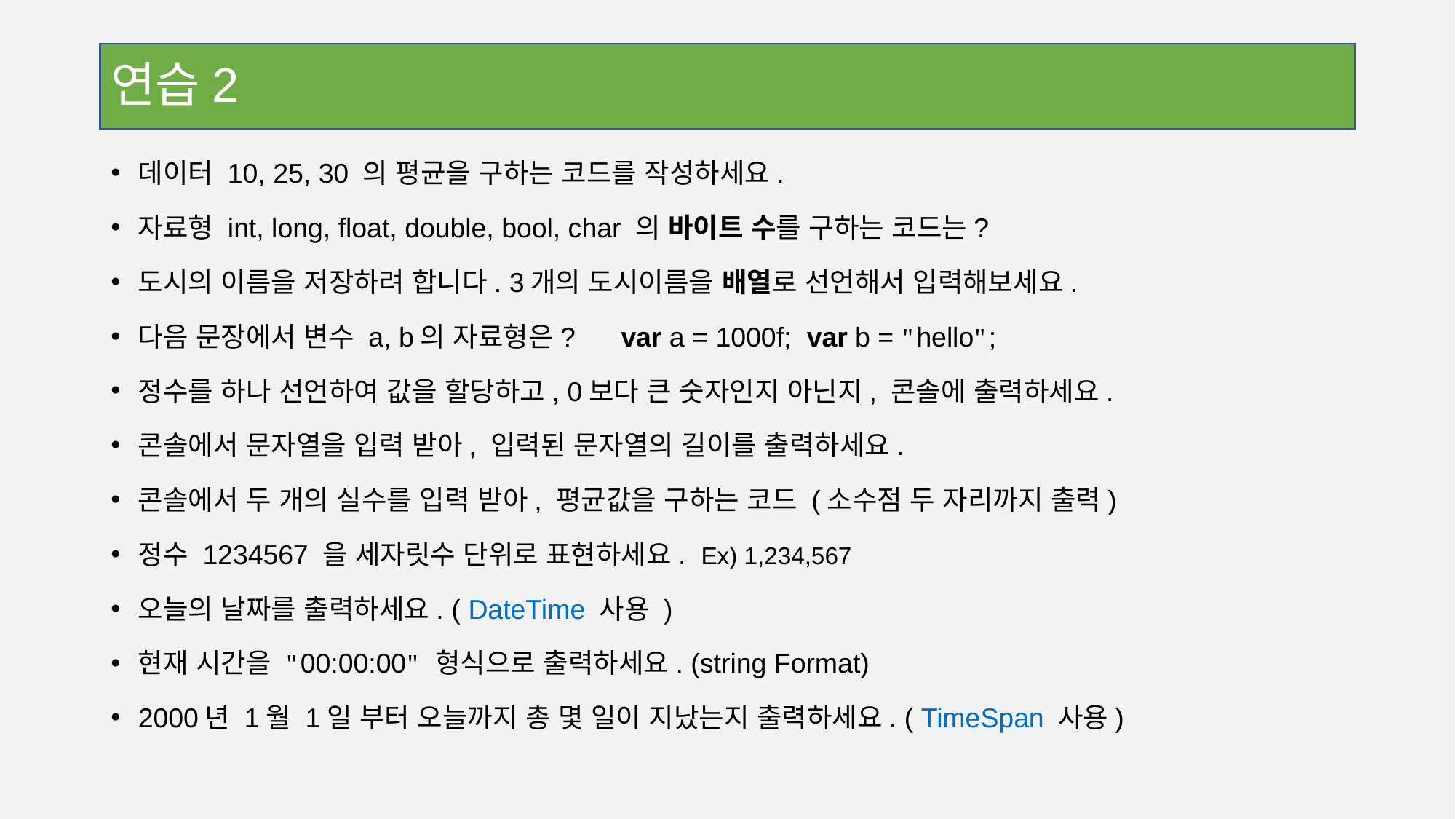

# 연습2
데이터 10, 25, 30 의 평균을 구하는 코드를 작성하세요.
자료형 int, long, float, double, bool, char 의 바이트 수를 구하는 코드는?
도시의 이름을 저장하려 합니다. 3개의 도시이름을 배열로 선언해서 입력해보세요.
다음 문장에서 변수 a, b의 자료형은?      var a = 1000f;  var b = "hello";
정수를 하나 선언하여 값을 할당하고, 0보다 큰 숫자인지 아닌지, 콘솔에 출력하세요.
콘솔에서 문자열을 입력 받아, 입력된 문자열의 길이를 출력하세요.
콘솔에서 두 개의 실수를 입력 받아, 평균값을 구하는 코드 (소수점 두 자리까지 출력)
정수 1234567 을 세자릿수 단위로 표현하세요.  Ex) 1,234,567
오늘의 날짜를 출력하세요. ( DateTime 사용 )
현재 시간을 "00:00:00" 형식으로 출력하세요. (string Format)
2000년 1월 1일 부터 오늘까지 총 몇 일이 지났는지 출력하세요. ( TimeSpan 사용)